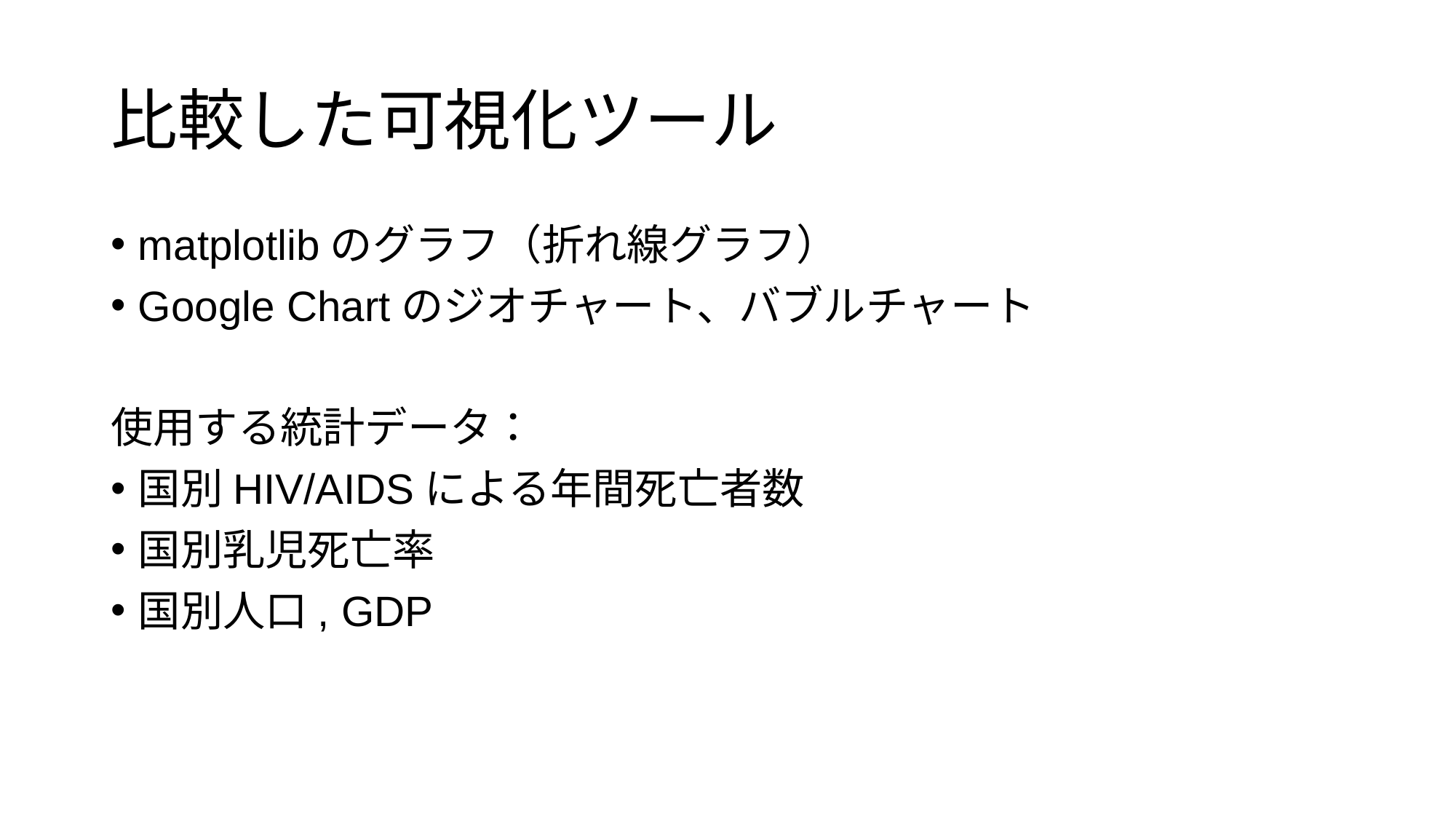

# 比較した可視化ツール
matplotlibのグラフ（折れ線グラフ）
Google Chartのジオチャート、バブルチャート

使用する統計データ：
国別HIV/AIDSによる年間死亡者数
国別乳児死亡率
国別人口, GDP